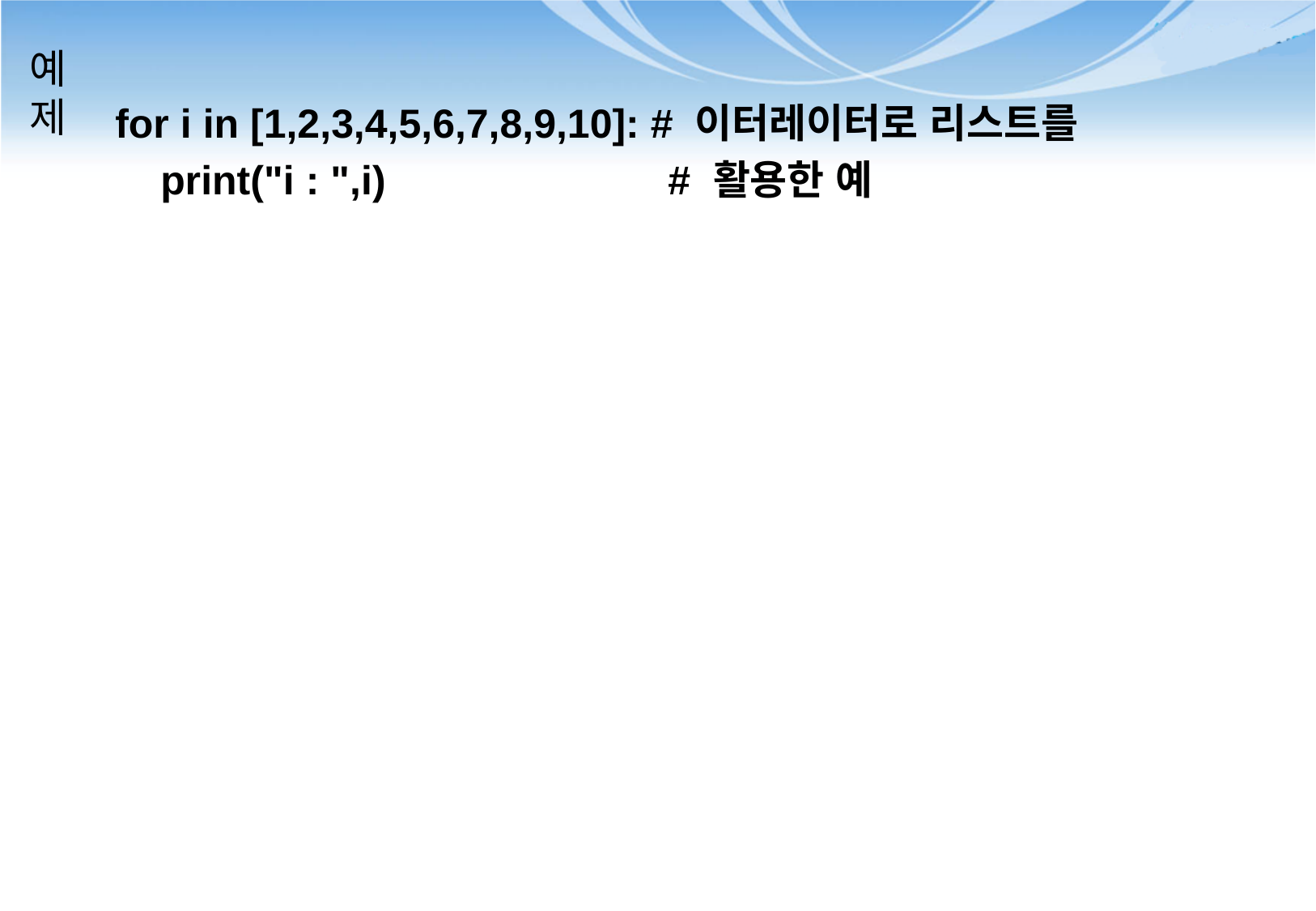

# 예 제

for i in [1,2,3,4,5,6,7,8,9,10]: # 이터레이터로 리스트를
    print("i : ",i)                         # 활용한 예